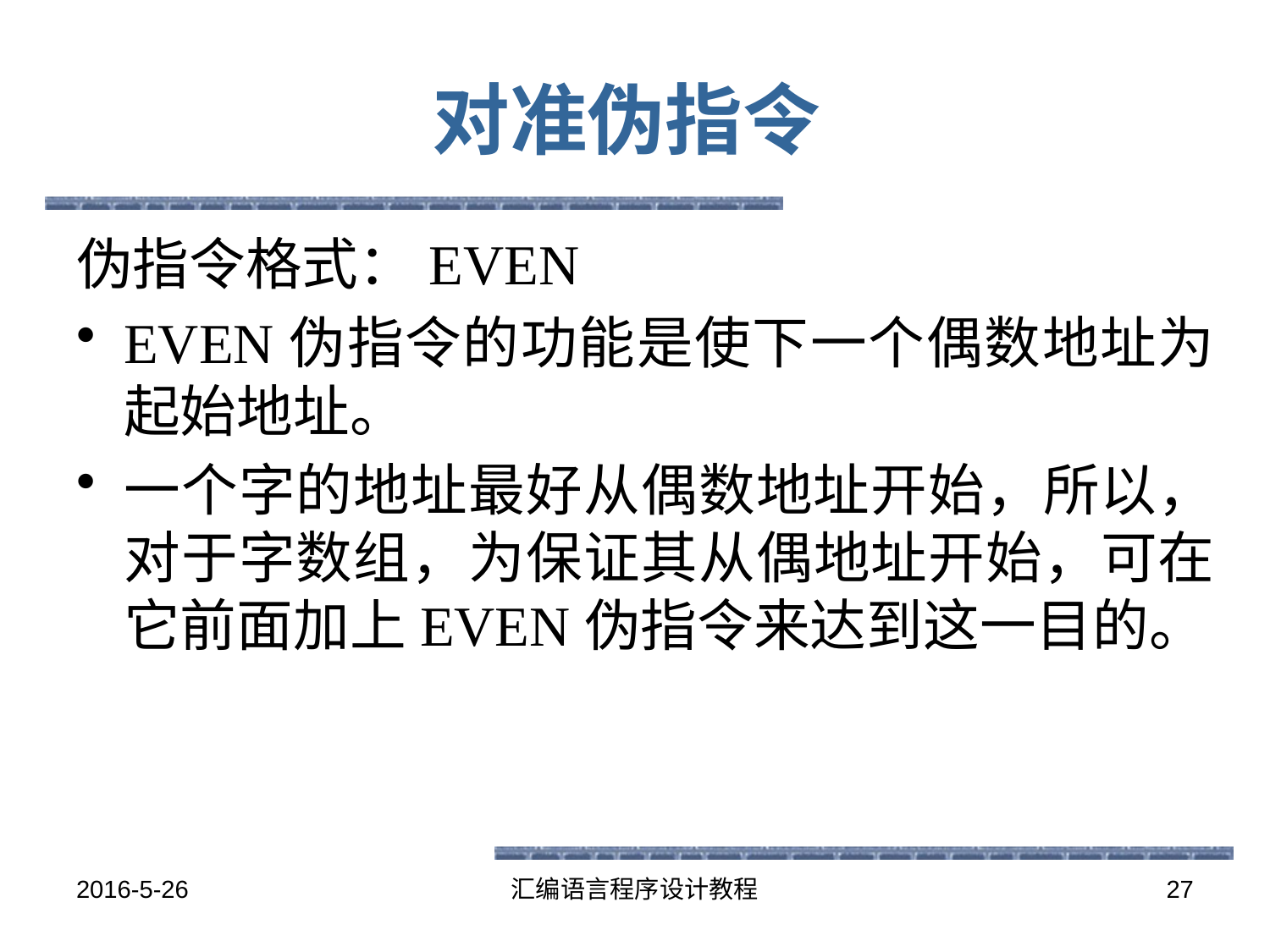

# 对准伪指令
伪指令格式：EVEN
EVEN伪指令的功能是使下一个偶数地址为起始地址。
一个字的地址最好从偶数地址开始，所以，对于字数组，为保证其从偶地址开始，可在它前面加上EVEN伪指令来达到这一目的。

2016-5-26
汇编语言程序设计教程
27